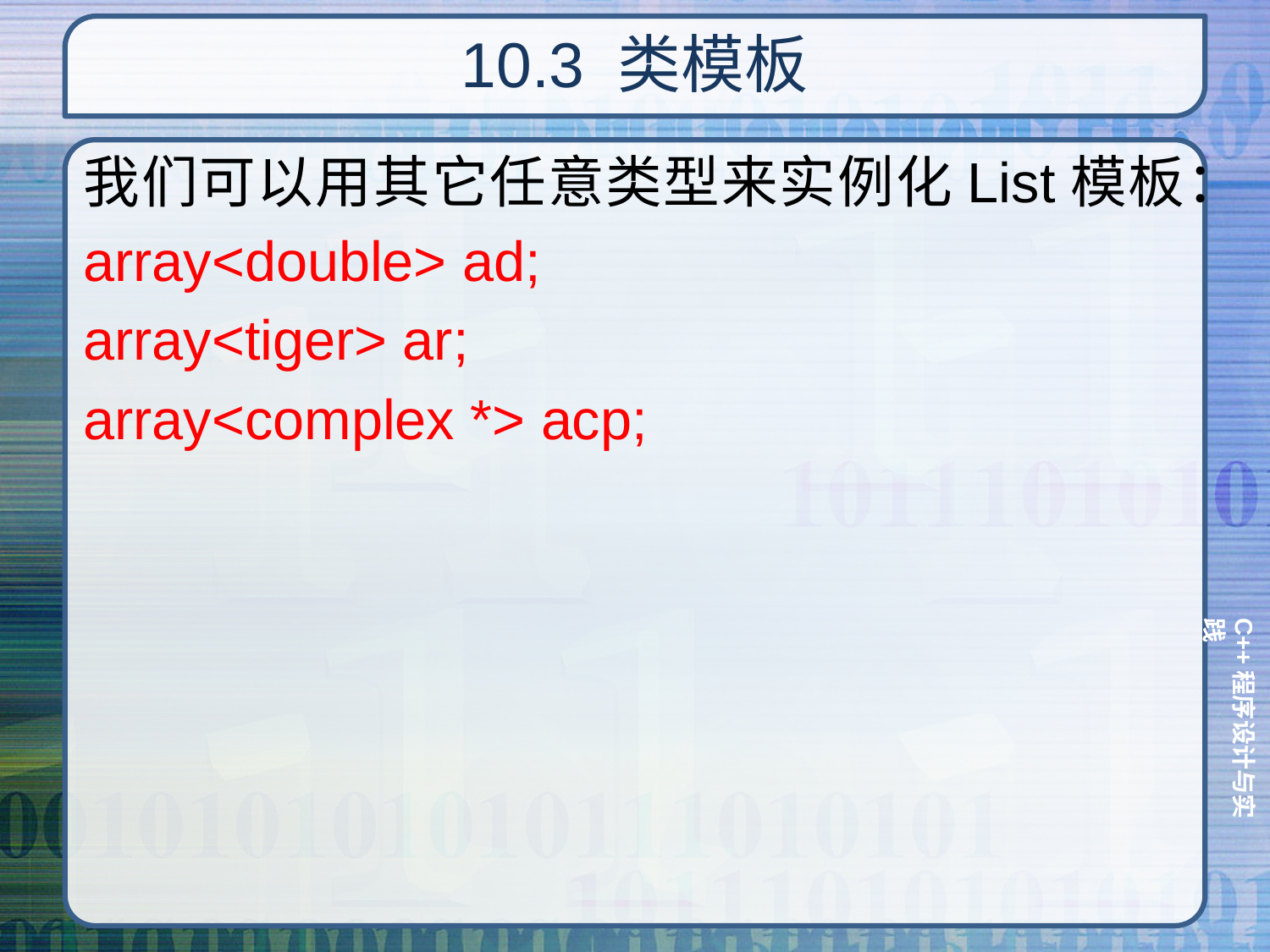

# 10.3 类模板
我们可以用其它任意类型来实例化List模板：
array<double> ad;
array<tiger> ar;
array<complex *> acp;